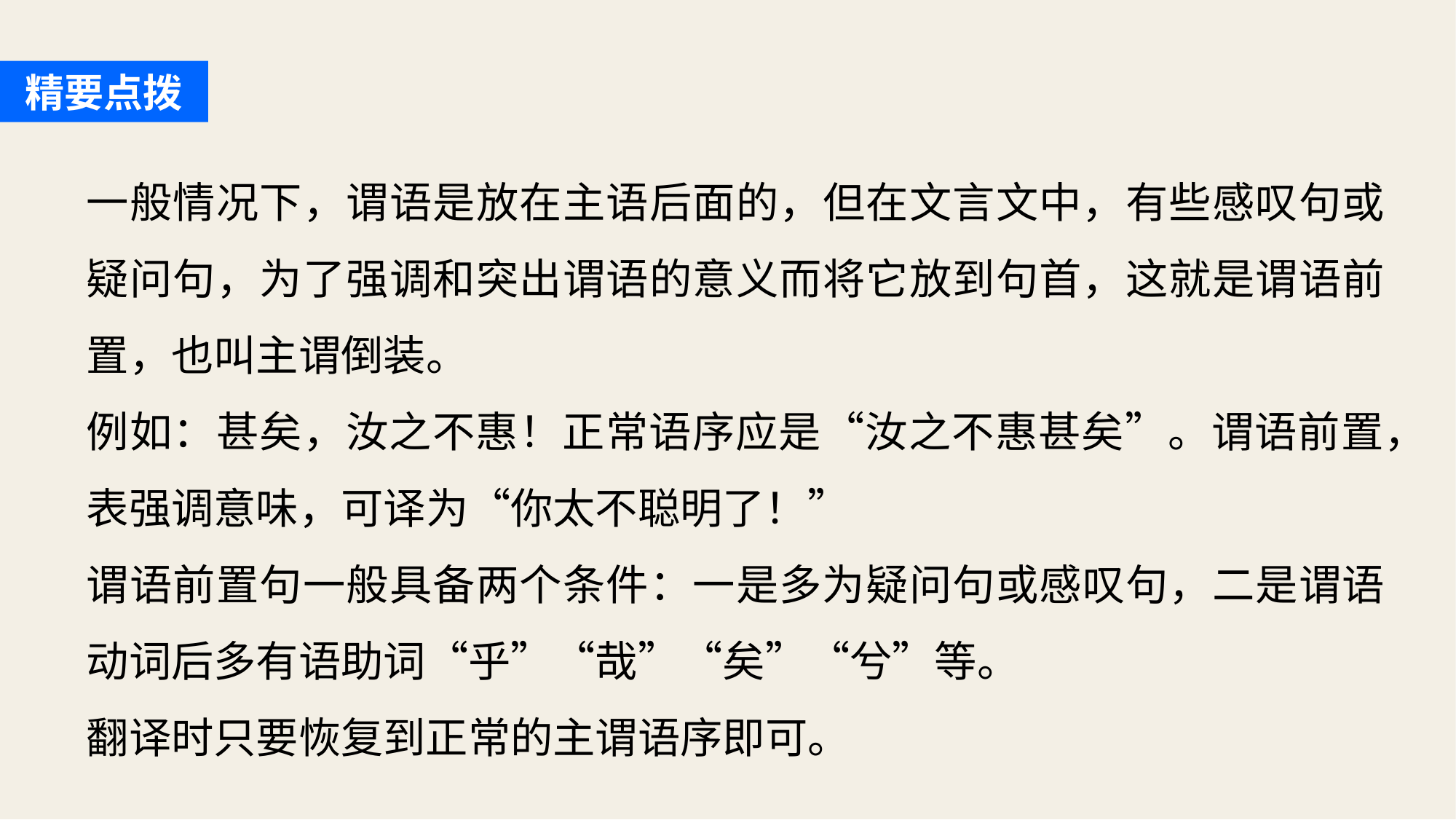

精要点拨
一般情况下，谓语是放在主语后面的，但在文言文中，有些感叹句或疑问句，为了强调和突出谓语的意义而将它放到句首，这就是谓语前置，也叫主谓倒装。
例如：甚矣，汝之不惠！正常语序应是“汝之不惠甚矣”。谓语前置，表强调意味，可译为“你太不聪明了！”
谓语前置句一般具备两个条件：一是多为疑问句或感叹句，二是谓语动词后多有语助词“乎”“哉”“矣”“兮”等。
翻译时只要恢复到正常的主谓语序即可。